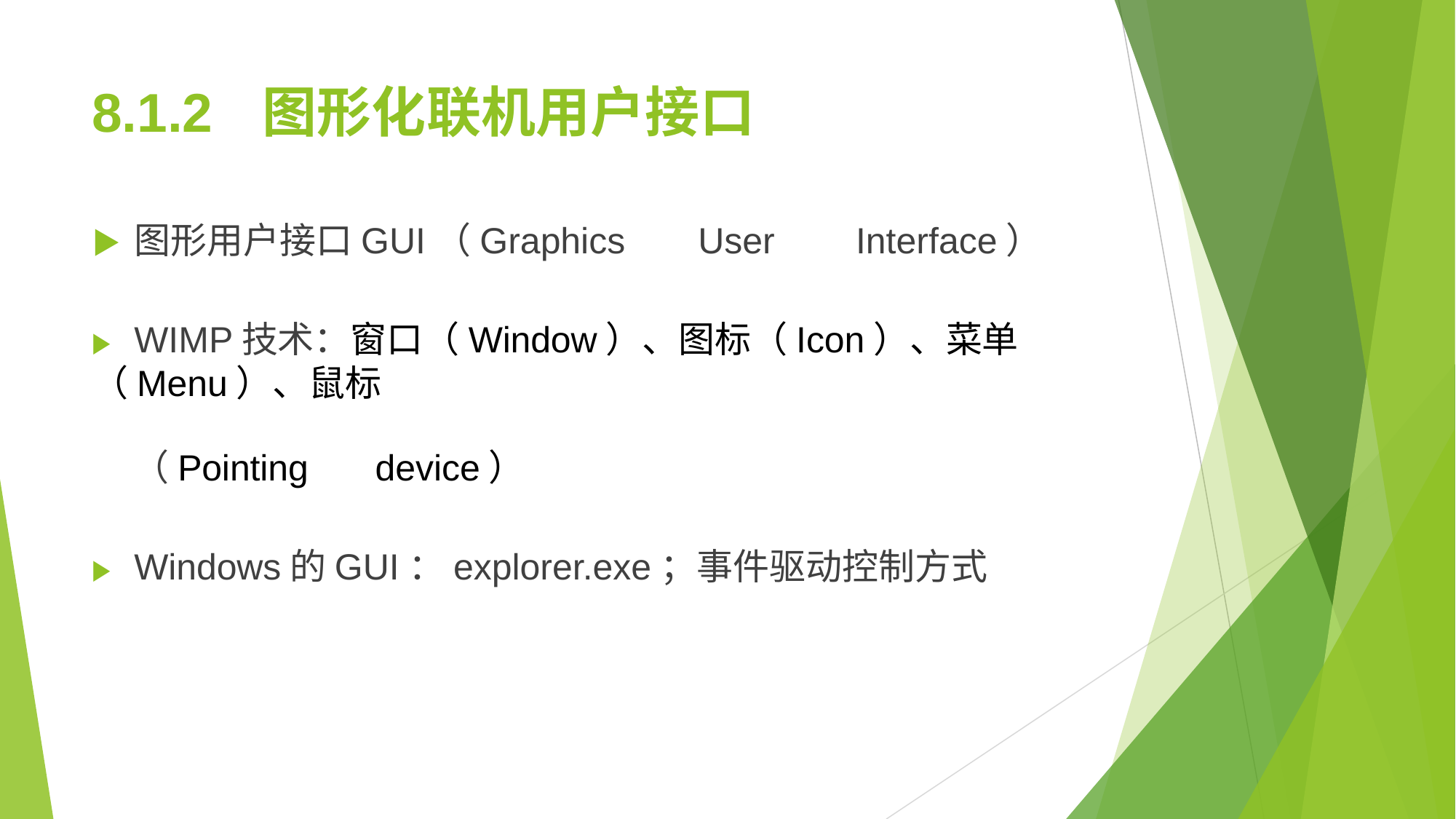

# 8.1.2	图形化联机用户接口
▶	图形用户接口GUI（Graphics	User	Interface）

▶	WIMP技术：窗口（Window）、图标（Icon）、菜单（Menu）、鼠标

（Pointing	device）

▶	Windows的GUI：explorer.exe；事件驱动控制方式